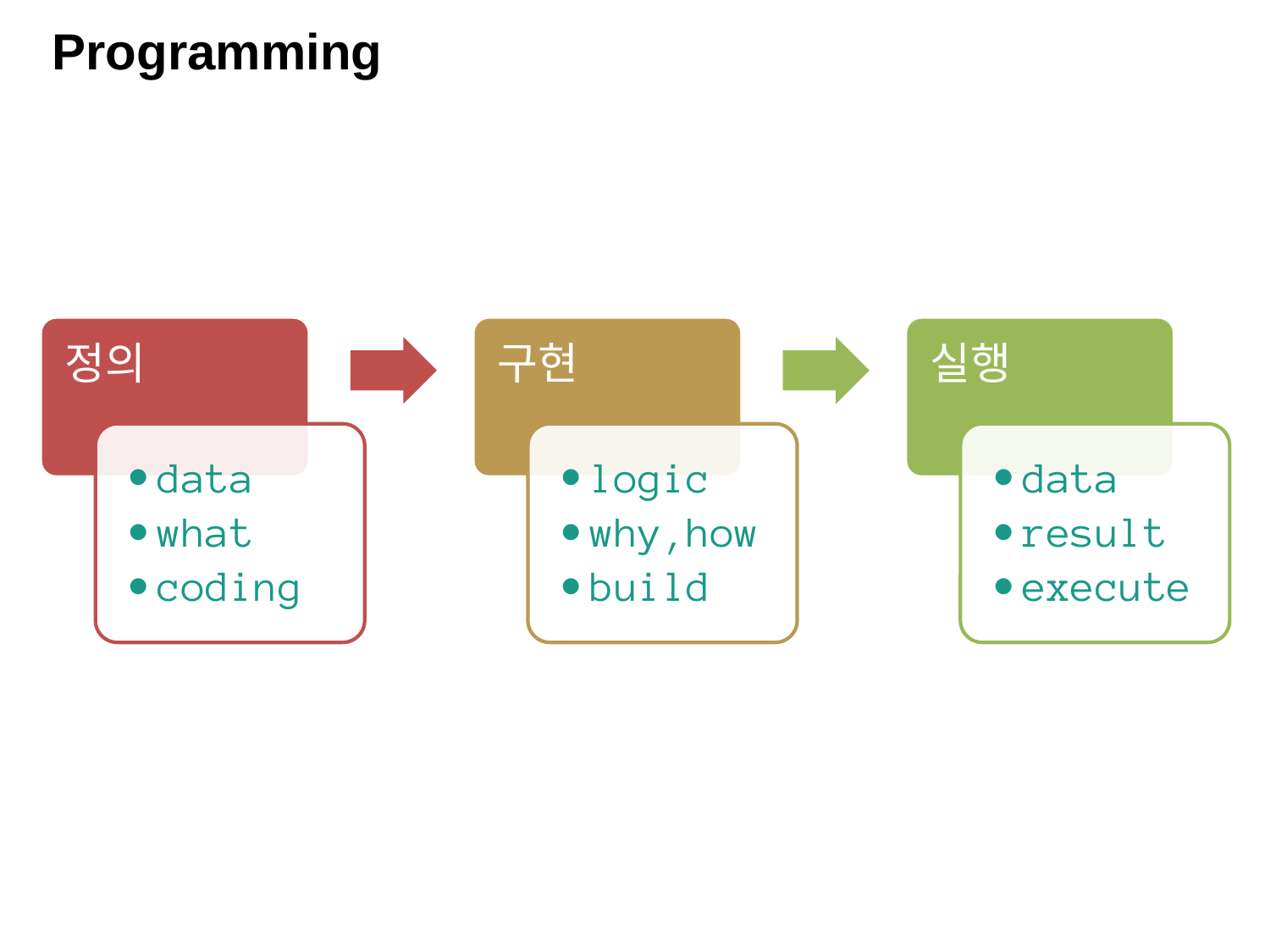

# Programming

정의

구현

실행

data
what
coding
logic
why,how
build
data
result
execute